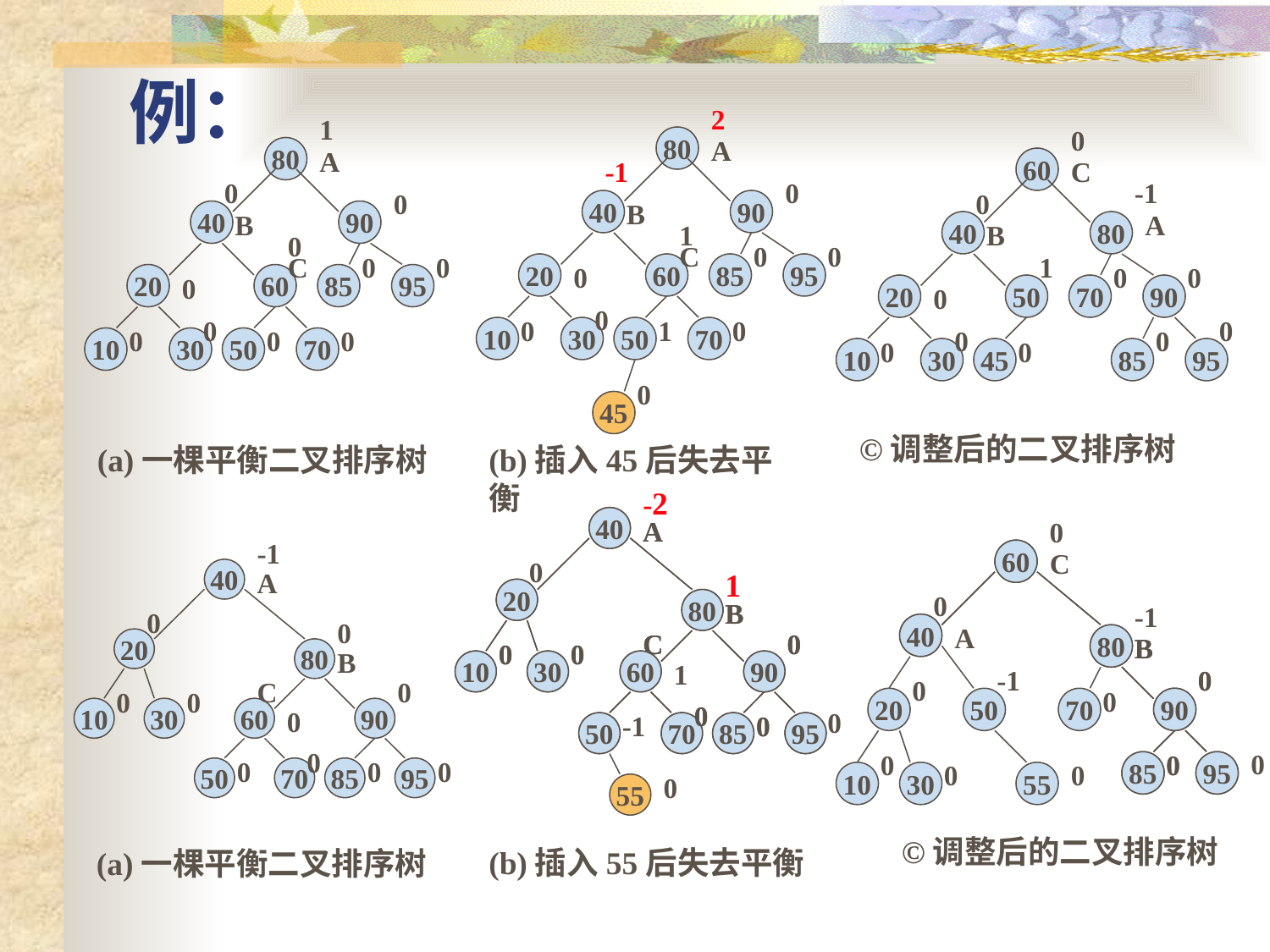

# 例：
2
80
A
-1

0
40
B
90
1

C

0

0
20
0
60
85
95

0

0
1
0
10
30
50
70

0
45
(b)插入45后失去平衡
1
80
A
0

0
40
B
90
0

C

0

0
20
0
60
85
95

0

0
0
0
10
30
50
70
(a)一棵平衡二叉排序树
0
60
C
-1
0

A
40
B
80
1

0

0
20
0
50
70
90
0

0

0

0
0
10
30
45
85
95
©调整后的二叉排序树
-2
40
40
A
A

0
1
20
20
80
80
B
B

C
C
0
0
0
0
0
0

10
10
30
30
60
60
1
90
90

0
0

-1
0
0
50
50
70
70
85
85
95
95

0
55
0
(b)插入55后失去平衡
0
40
60
C

0
-1
20
40
A
80
80
B
B

-1
0
0
0

0
20
50
70
90
90

0
0
0
0
0
85
85
95
95
10
30
55
©调整后的二叉排序树
0
-1
40
A

0
0
20
80
B

C
0
0
0

10
30
60
0
90

0

0
0
0
50
70
85
95
(a)一棵平衡二叉排序树